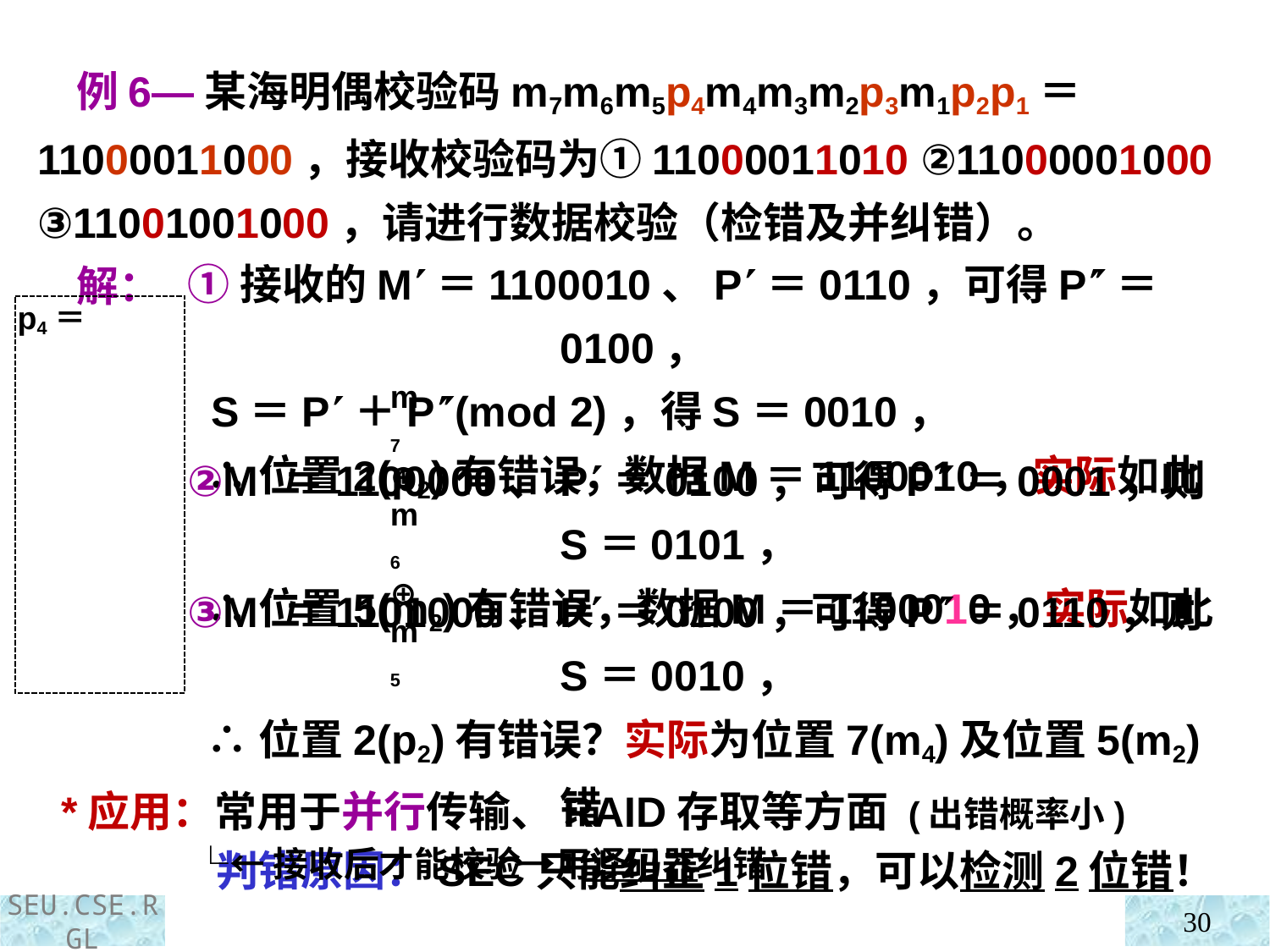

例6—某海明偶校验码m7m6m5p4m4m3m2p3m1p2p1＝11000011000，接收校验码为①11000011010 ②11000001000 ③11001001000，请进行数据校验（检错及并纠错）。
   解：
①接收的M′＝1100010、P′＝0110，可得P″＝0100，
  S＝P′＋P″(mod 2)，得S＝0010，
  ∴位置2(p2)有错误，数据M＝1100010，实际如此
p4＝
 m7⊕m6⊕m5
p3＝
 m4⊕m3⊕m2
p2＝
 m7⊕m6⊕
 m4⊕m3⊕m1
p1＝
 m7⊕m5⊕
 m4⊕m2⊕m1
②M′＝1100000、P′＝0100，可得P″＝0001，则S＝0101，
  ∴位置5(m2)有错误，数据M＝1100010，实际如此
③M′＝1101000、P′＝0100，可得P″＝0110，则S＝0010，
  ∴位置2(p2)有错误？实际为位置7(m4)及位置5(m2)错
  判错原因：SEC只能纠正1位错，可以检测2位错！
  *应用：常用于并行传输、RAID存取等方面 (出错概率小)
                    └←接收后才能校验→用译码器纠错
30